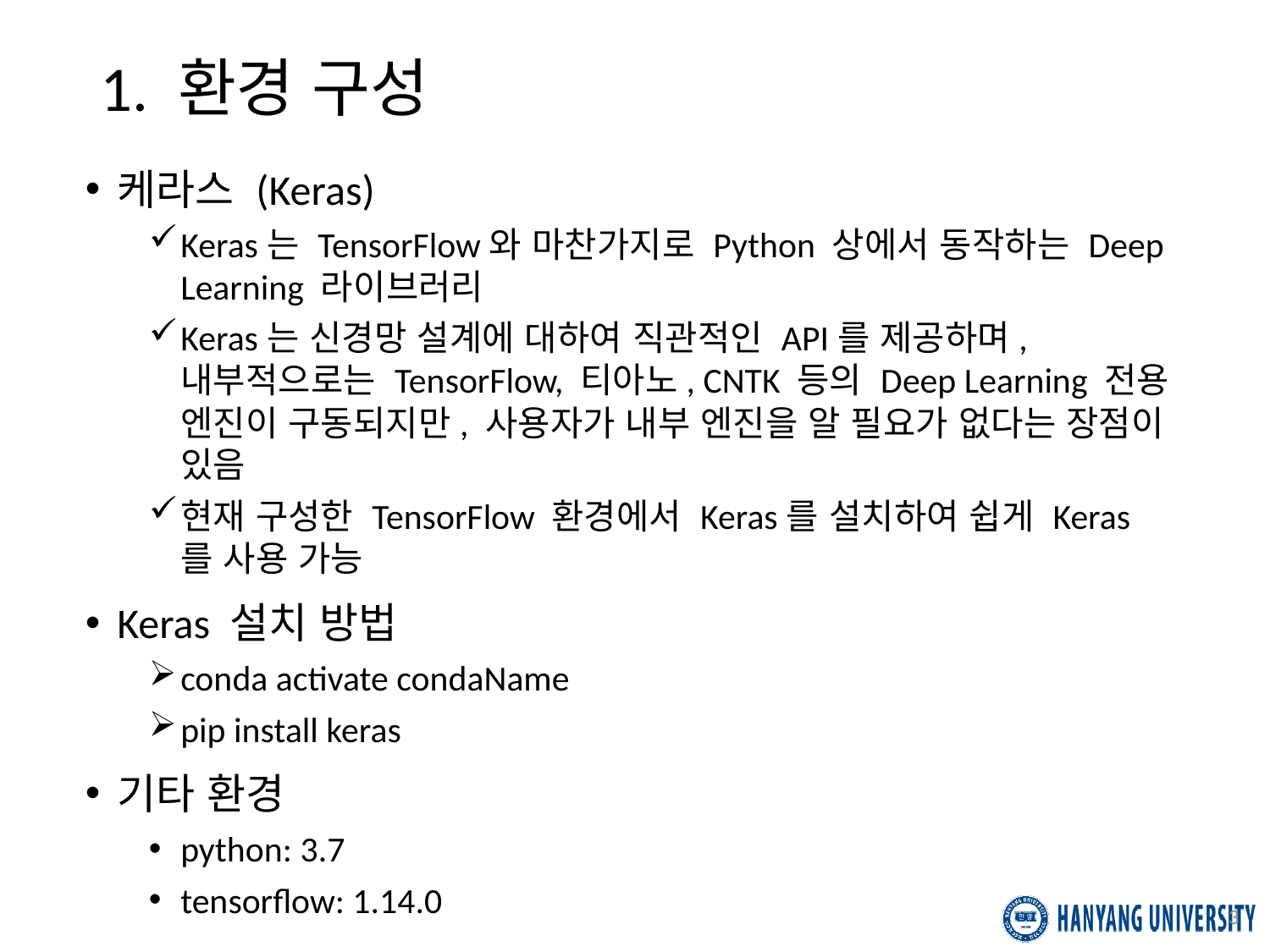

# 1. 환경 구성
케라스 (Keras)
Keras는 TensorFlow와 마찬가지로 Python 상에서 동작하는 Deep Learning 라이브러리
Keras는 신경망 설계에 대하여 직관적인 API를 제공하며, 내부적으로는 TensorFlow, 티아노, CNTK 등의 Deep Learning 전용 엔진이 구동되지만, 사용자가 내부 엔진을 알 필요가 없다는 장점이 있음
현재 구성한 TensorFlow 환경에서 Keras를 설치하여 쉽게 Keras를 사용 가능
Keras 설치 방법
conda activate condaName
pip install keras
기타 환경
python: 3.7
tensorflow: 1.14.0

3